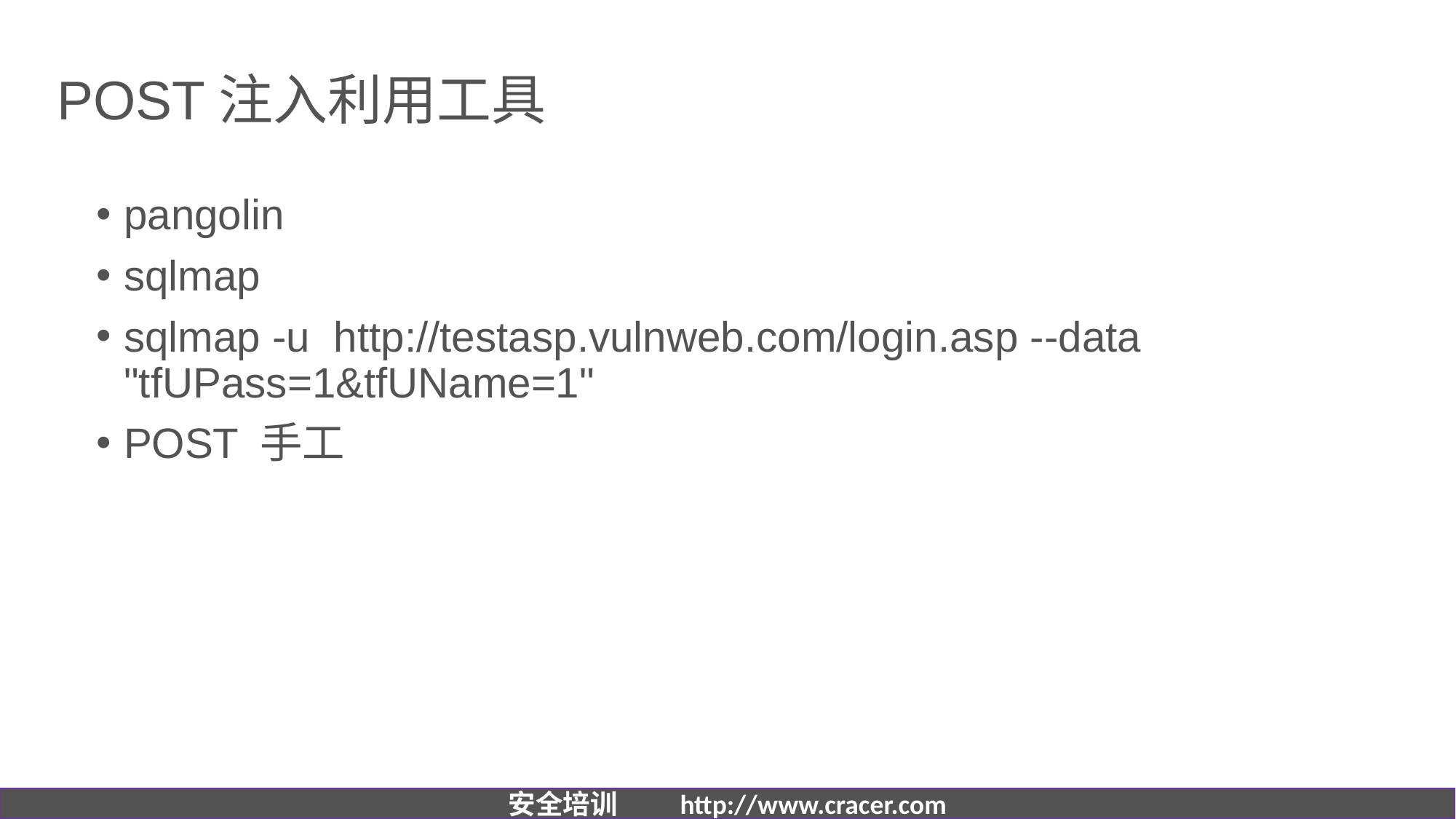

# POST注入利用工具
pangolin
sqlmap
sqlmap -u  http://testasp.vulnweb.com/login.asp --data "tfUPass=1&tfUName=1"
POST 手工